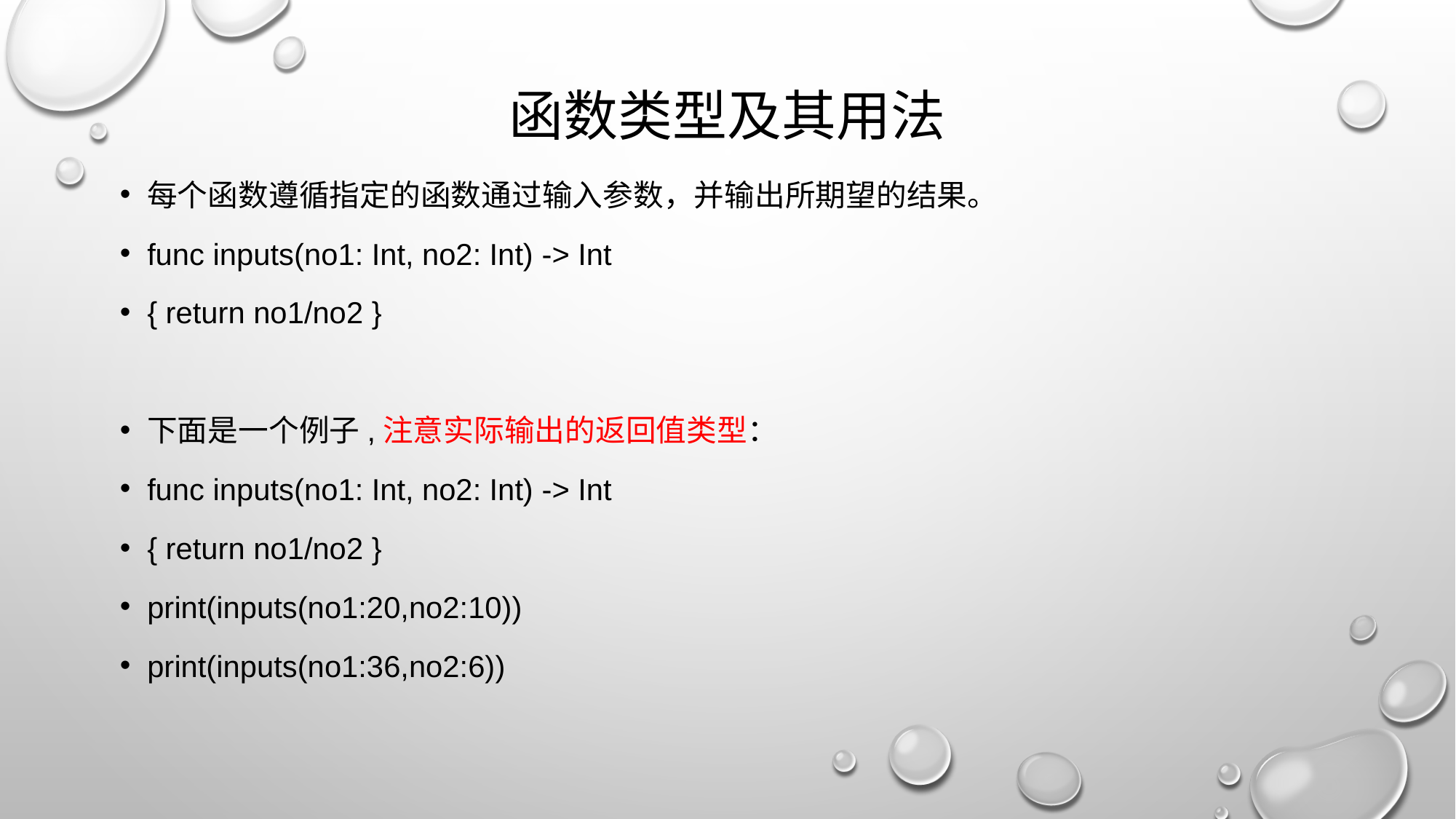

# 函数类型及其用法
每个函数遵循指定的函数通过输入参数，并输出所期望的结果。
func inputs(no1: Int, no2: Int) -> Int
{ return no1/no2 }

下面是一个例子,注意实际输出的返回值类型：
func inputs(no1: Int, no2: Int) -> Int
{ return no1/no2 }
print(inputs(no1:20,no2:10))
print(inputs(no1:36,no2:6))